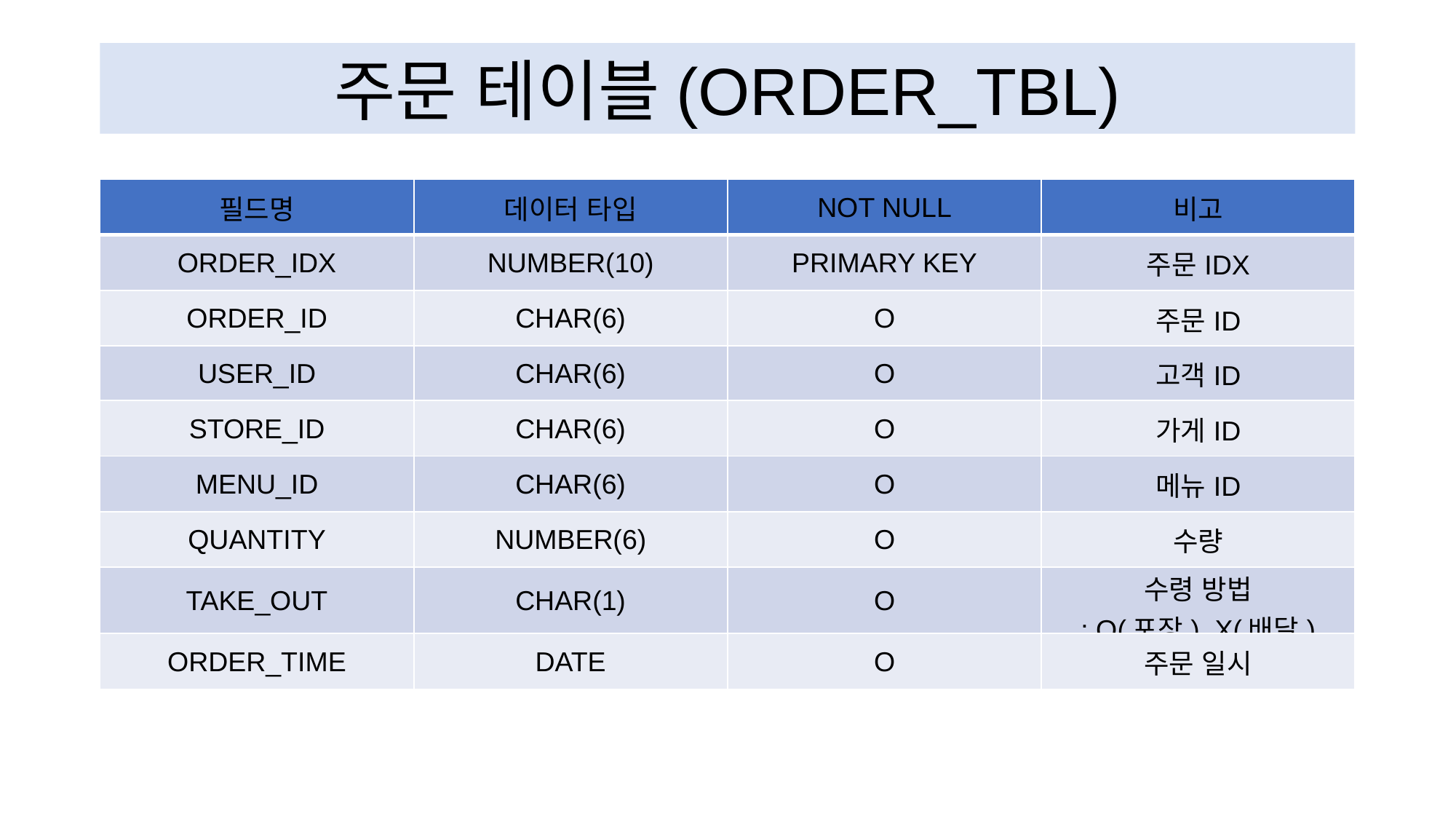

주문 테이블(ORDER_TBL)
| 필드명 | 데이터 타입 | NOT NULL | 비고 |
| --- | --- | --- | --- |
| ORDER\_IDX | NUMBER(10) | PRIMARY KEY | 주문IDX |
| ORDER\_ID | CHAR(6) | O | 주문ID |
| USER\_ID | CHAR(6) | O | 고객ID |
| STORE\_ID | CHAR(6) | O | 가게ID |
| MENU\_ID | CHAR(6) | O | 메뉴ID |
| QUANTITY | NUMBER(6) | O | 수량 |
| TAKE\_OUT | CHAR(1) | O | 수령 방법 : O(포장), X(배달) |
| ORDER\_TIME | DATE | O | 주문 일시 |